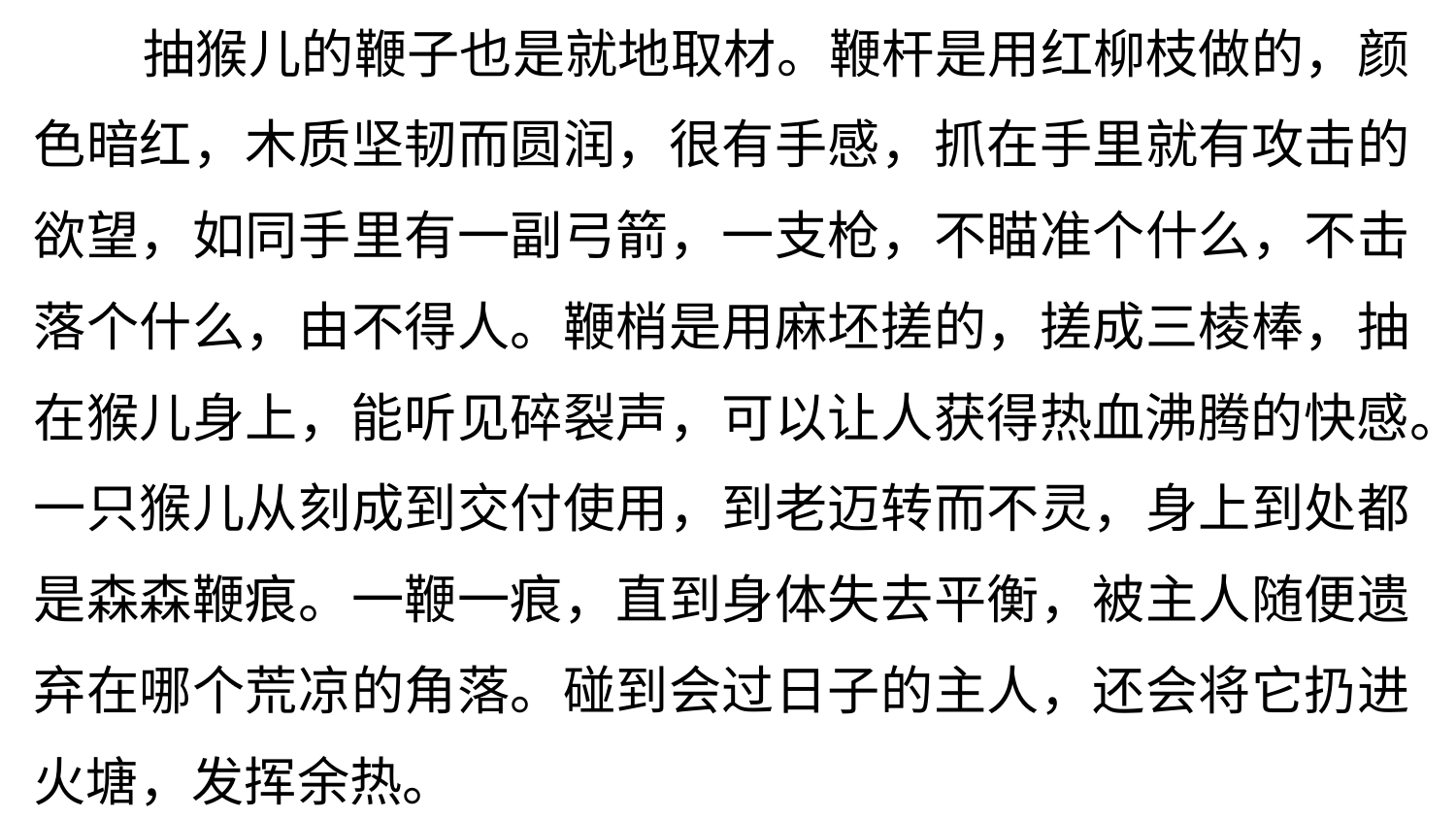

抽猴儿的鞭子也是就地取材。鞭杆是用红柳枝做的，颜色暗红，木质坚韧而圆润，很有手感，抓在手里就有攻击的欲望，如同手里有一副弓箭，一支枪，不瞄准个什么，不击落个什么，由不得人。鞭梢是用麻坯搓的，搓成三棱棒，抽在猴儿身上，能听见碎裂声，可以让人获得热血沸腾的快感。一只猴儿从刻成到交付使用，到老迈转而不灵，身上到处都是森森鞭痕。一鞭一痕，直到身体失去平衡，被主人随便遗弃在哪个荒凉的角落。碰到会过日子的主人，还会将它扔进火塘，发挥余热。